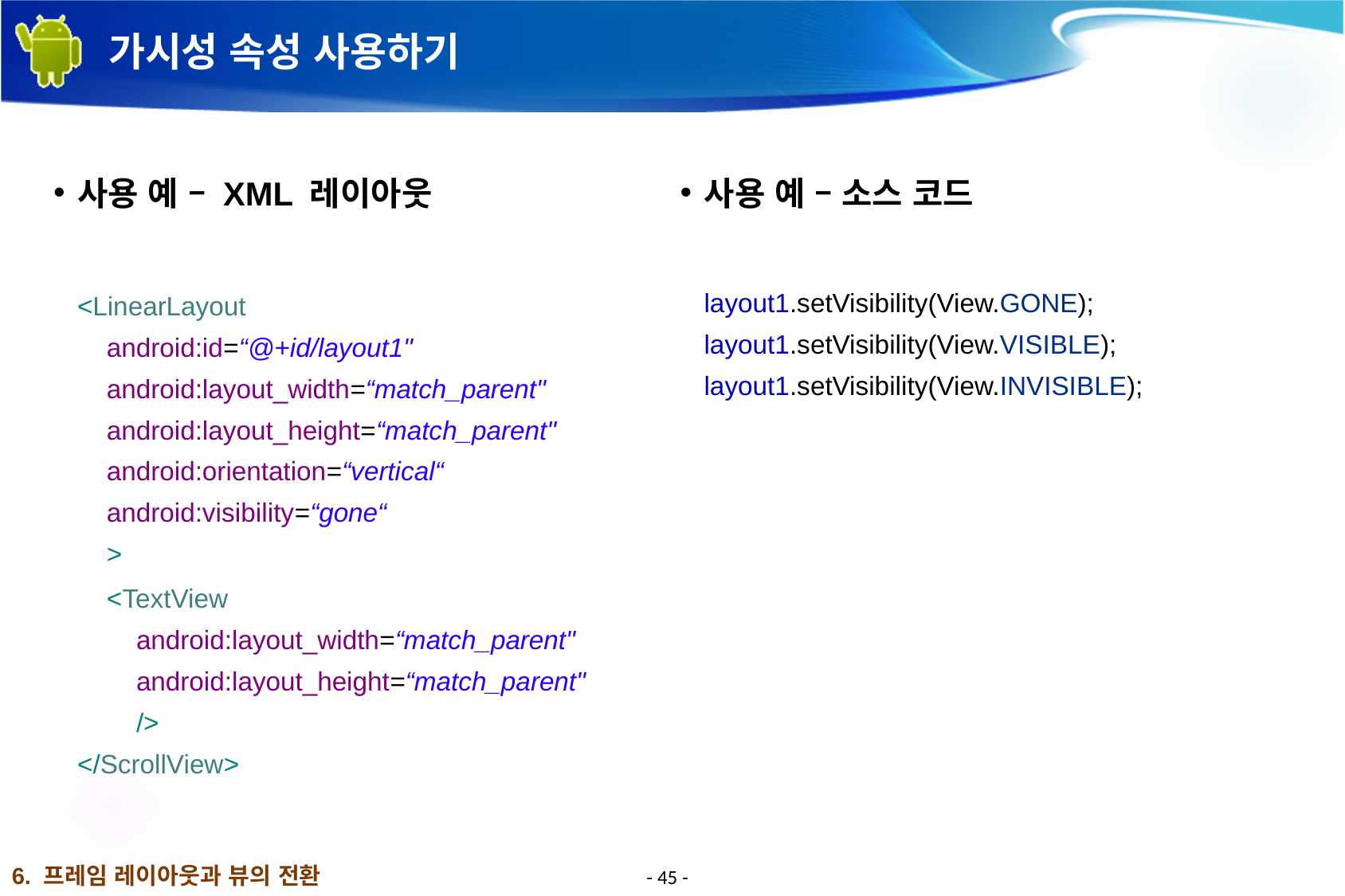

# 가시성 속성 사용하기
사용 예 – XML 레이아웃

<LinearLayout
    android:id=“@+id/layout1"
    android:layout_width=“match_parent"
    android:layout_height=“match_parent"
    android:orientation=“vertical“
    android:visibility=“gone“
    >
    <TextView
        android:layout_width=“match_parent"
        android:layout_height=“match_parent"
        />
</ScrollView>
사용 예 – 소스 코드

layout1.setVisibility(View.GONE);
layout1.setVisibility(View.VISIBLE);
layout1.setVisibility(View.INVISIBLE);

6. 프레임 레이아웃과 뷰의 전환